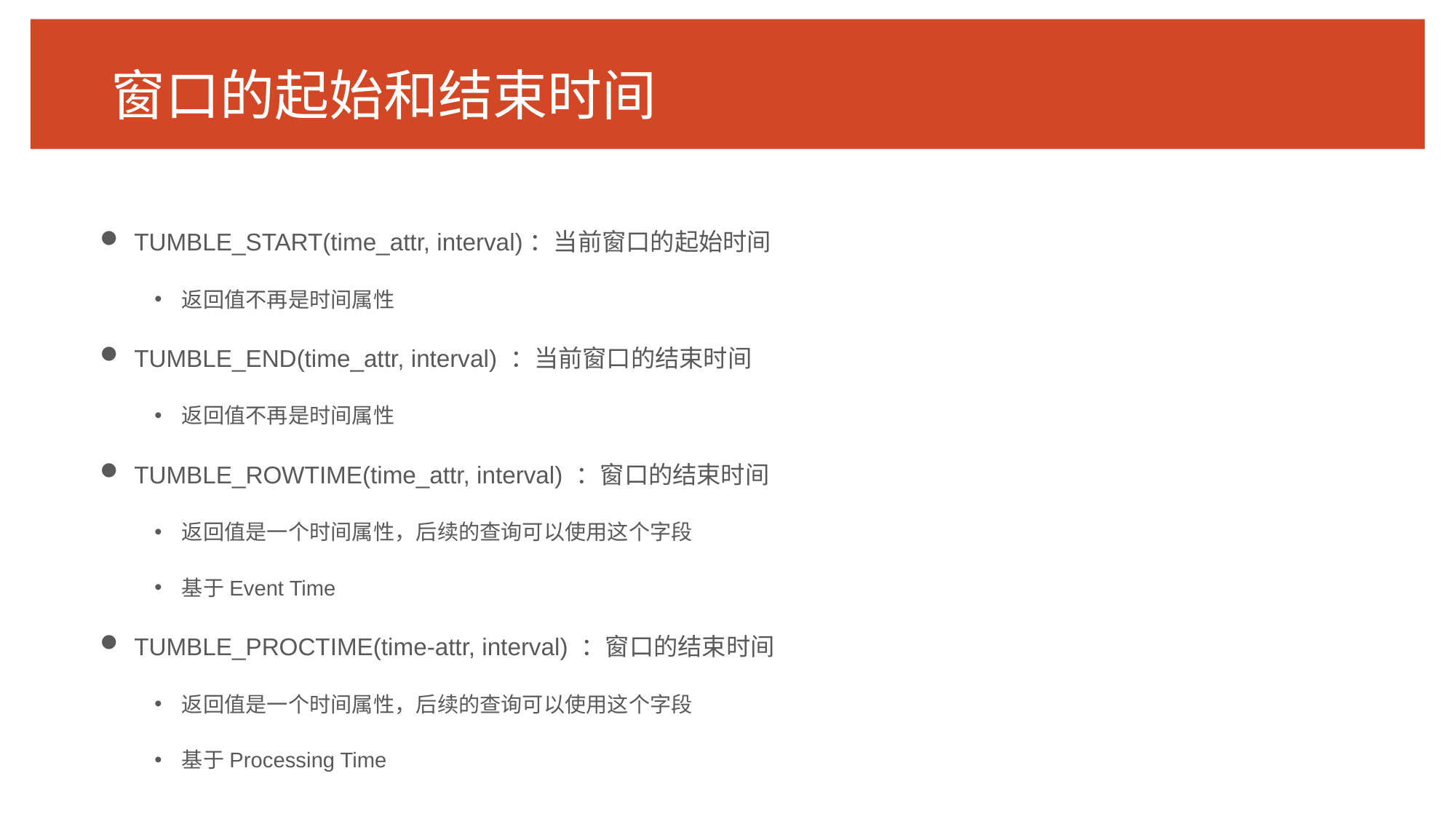

# 窗口的起始和结束时间
TUMBLE_START(time_attr, interval)：当前窗口的起始时间
返回值不再是时间属性
TUMBLE_END(time_attr, interval) ：当前窗口的结束时间
返回值不再是时间属性
TUMBLE_ROWTIME(time_attr, interval) ：窗口的结束时间
返回值是一个时间属性，后续的查询可以使用这个字段
基于Event Time
TUMBLE_PROCTIME(time-attr, interval) ：窗口的结束时间
返回值是一个时间属性，后续的查询可以使用这个字段
基于Processing Time